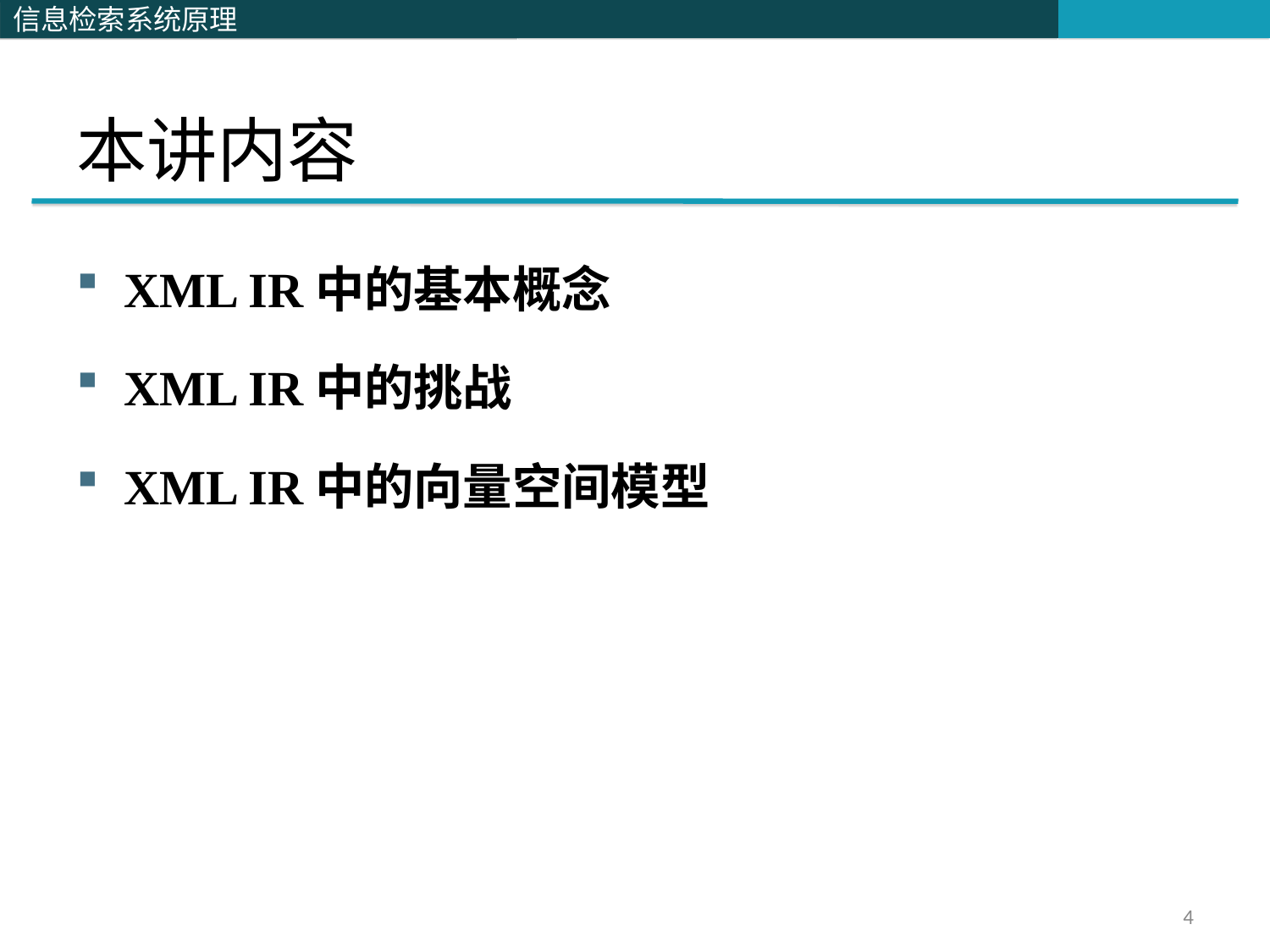

# 本讲内容
XML IR中的基本概念
XML IR中的挑战
XML IR中的向量空间模型
4